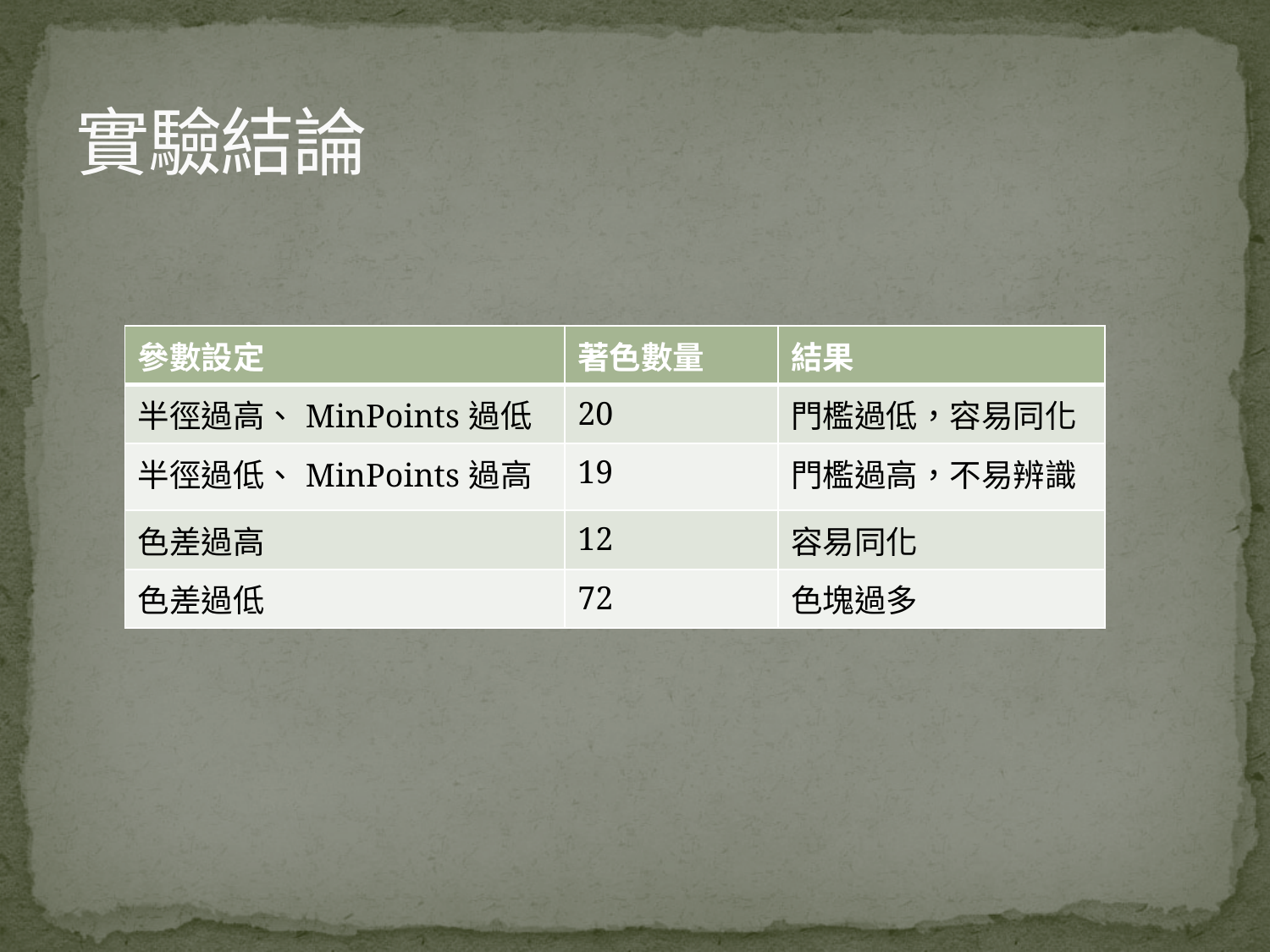

# 實驗結論
| 參數設定 | 著色數量 | 結果 |
| --- | --- | --- |
| 半徑過高、MinPoints過低 | 20 | 門檻過低，容易同化 |
| 半徑過低、MinPoints過高 | 19 | 門檻過高，不易辨識 |
| 色差過高 | 12 | 容易同化 |
| 色差過低 | 72 | 色塊過多 |